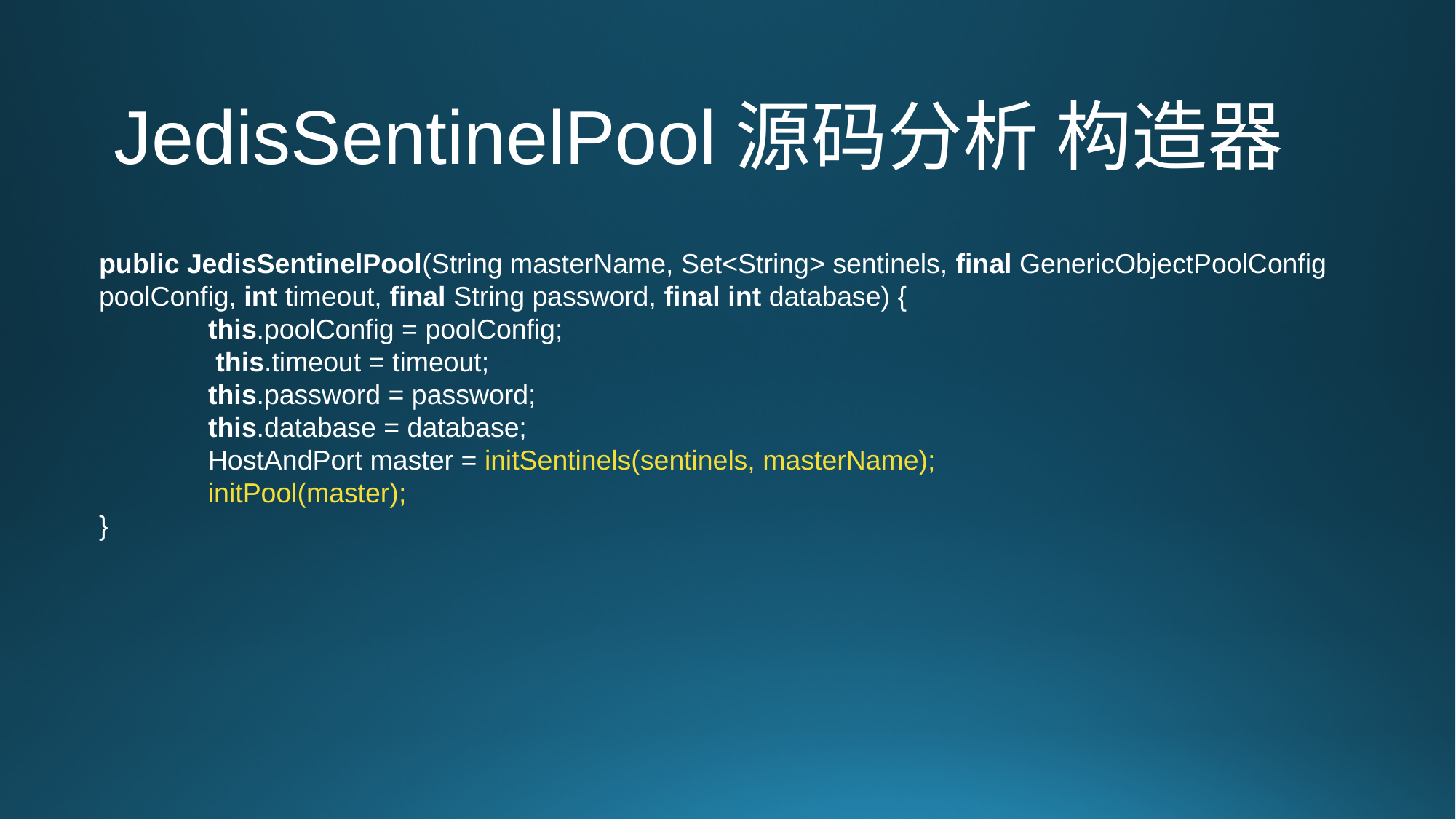

JedisSentinelPool源码分析 构造器
public JedisSentinelPool(String masterName, Set<String> sentinels, final GenericObjectPoolConfig poolConfig, int timeout, final String password, final int database) {
	this.poolConfig = poolConfig;
	 this.timeout = timeout;
	this.password = password;
	this.database = database;
	HostAndPort master = initSentinels(sentinels, masterName);
	initPool(master);
}